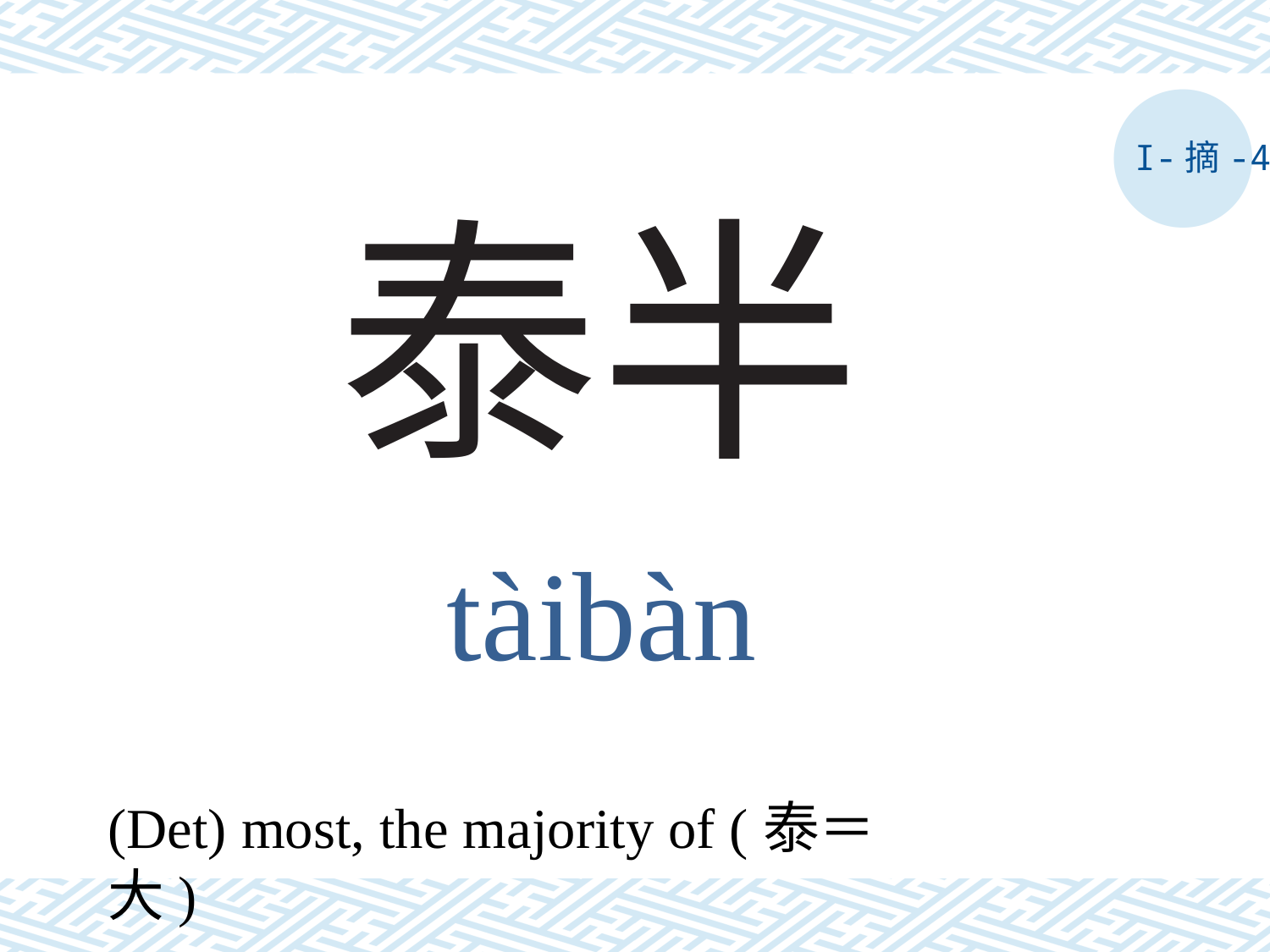

I-摘-4

# 泰半
tàibàn
(Det) most, the majority of (泰＝大)